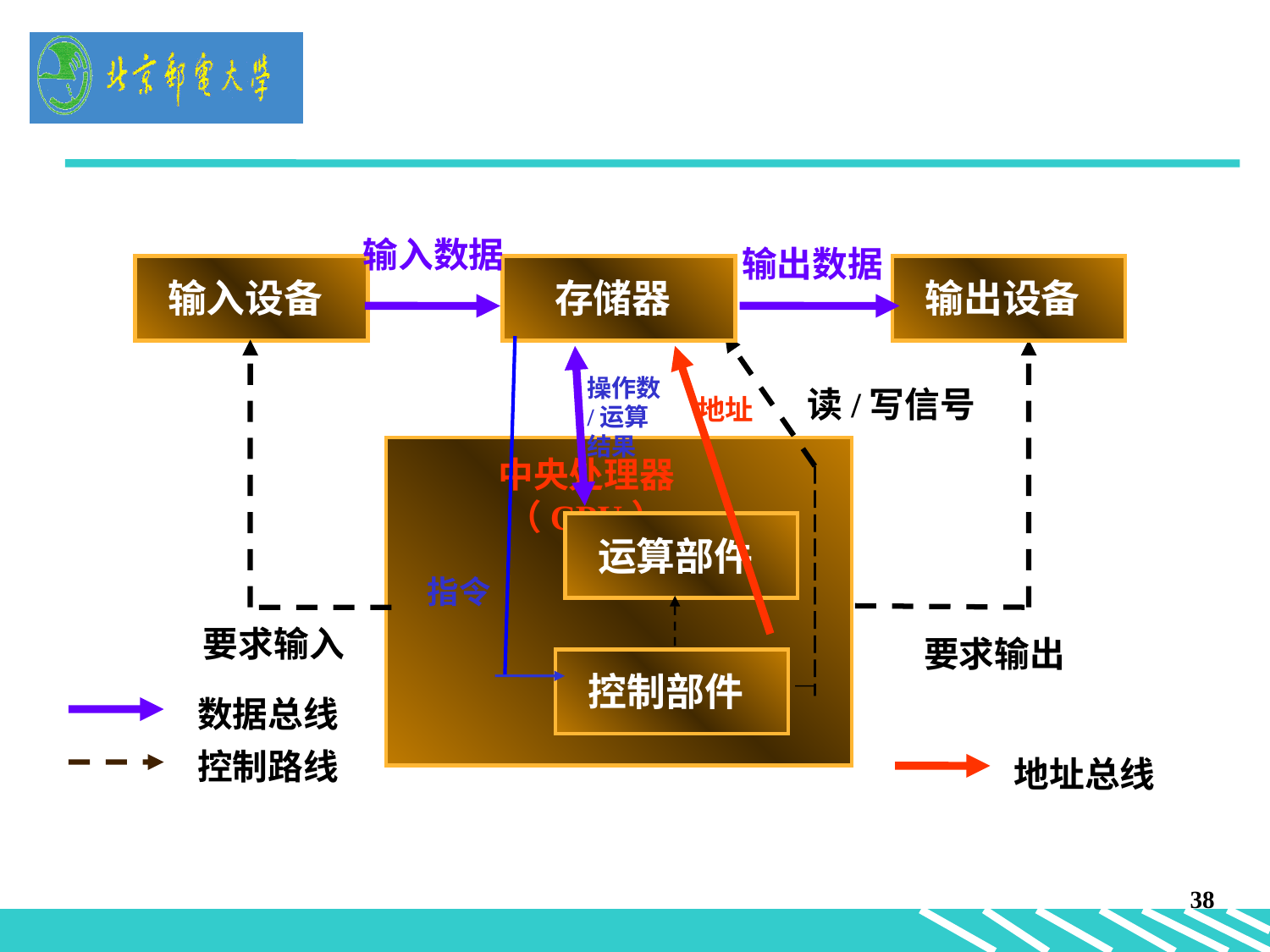

输入数据
输出数据

输入设备

存储器

输出设备

操作数/运算结果
读/写信号
地址

中央处理器（CPU）

运算部件
指令

要求输入
要求输出

控制部件

数据总线

控制路线
 地址总线

38